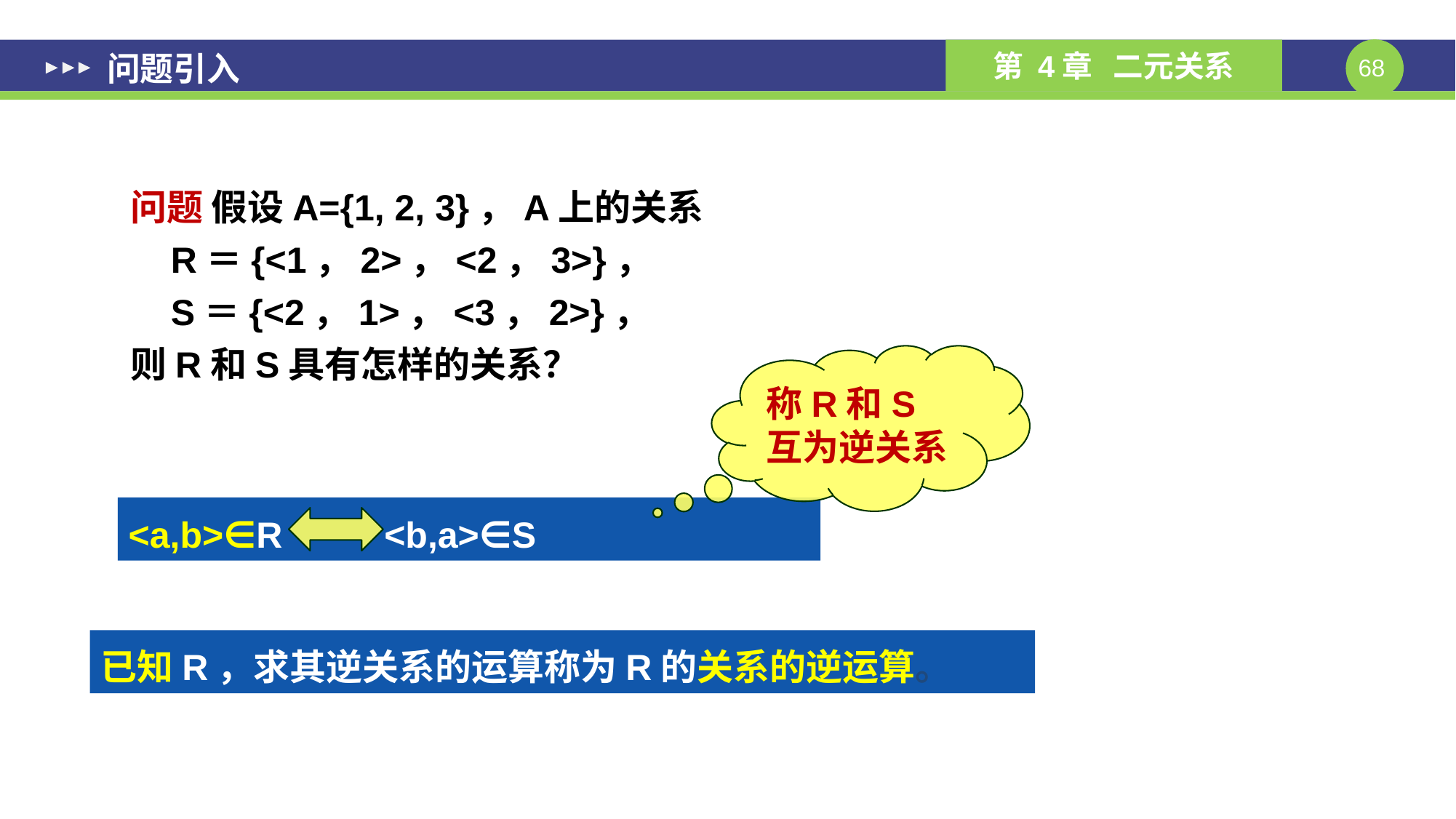

# 问题引入
问题 假设A={1, 2, 3}，A上的关系
    R＝{<1，2>，<2，3>}，
    S＝{<2，1>，<3，2>}，
则R和S具有怎样的关系？

称R和S互为逆关系
<a,b>∈R          <b,a>∈S

已知R，求其逆关系的运算称为R的关系的逆运算。